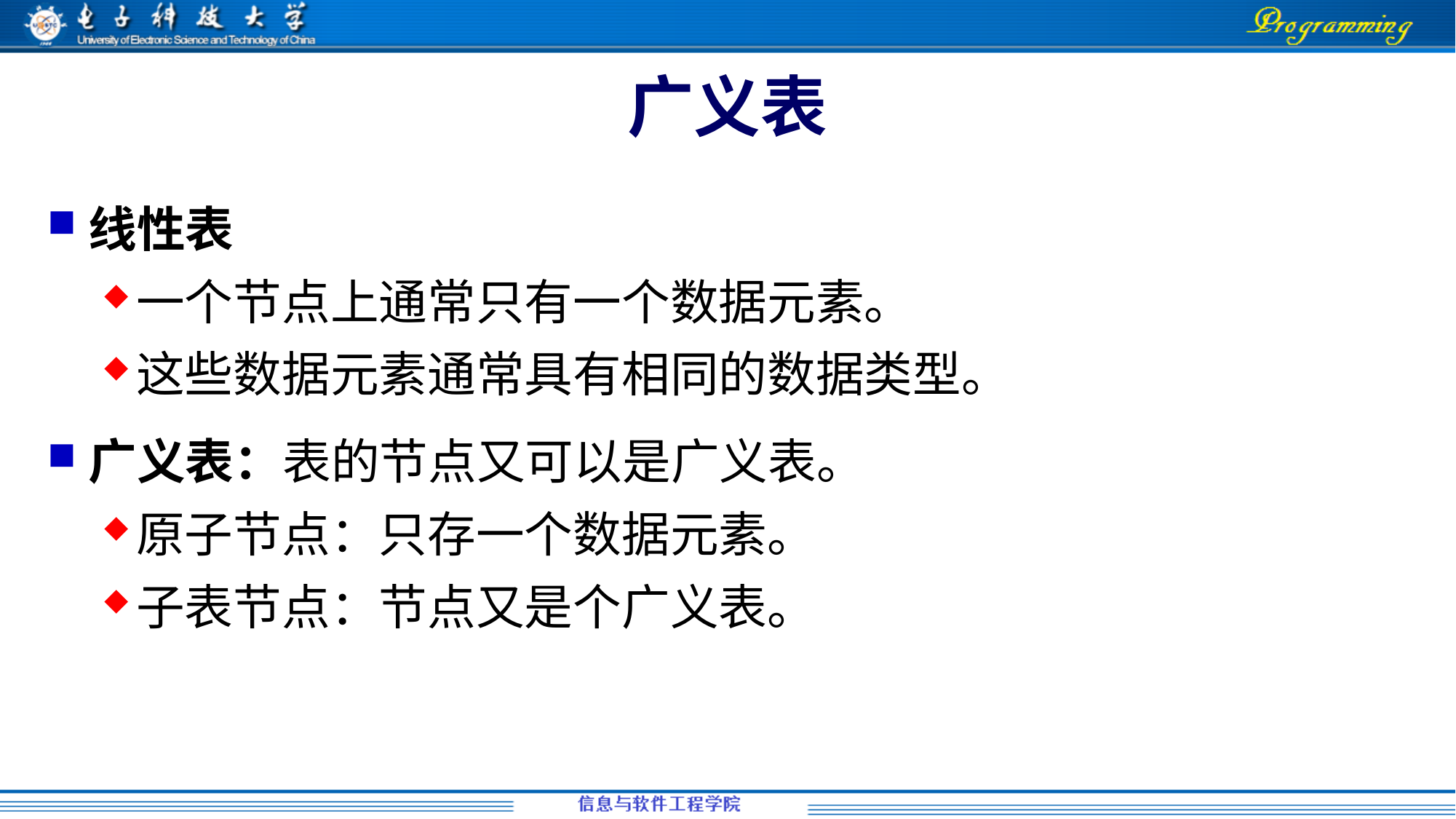

# 广义表
线性表
一个节点上通常只有一个数据元素。
这些数据元素通常具有相同的数据类型。
广义表：表的节点又可以是广义表。
原子节点：只存一个数据元素。
子表节点：节点又是个广义表。